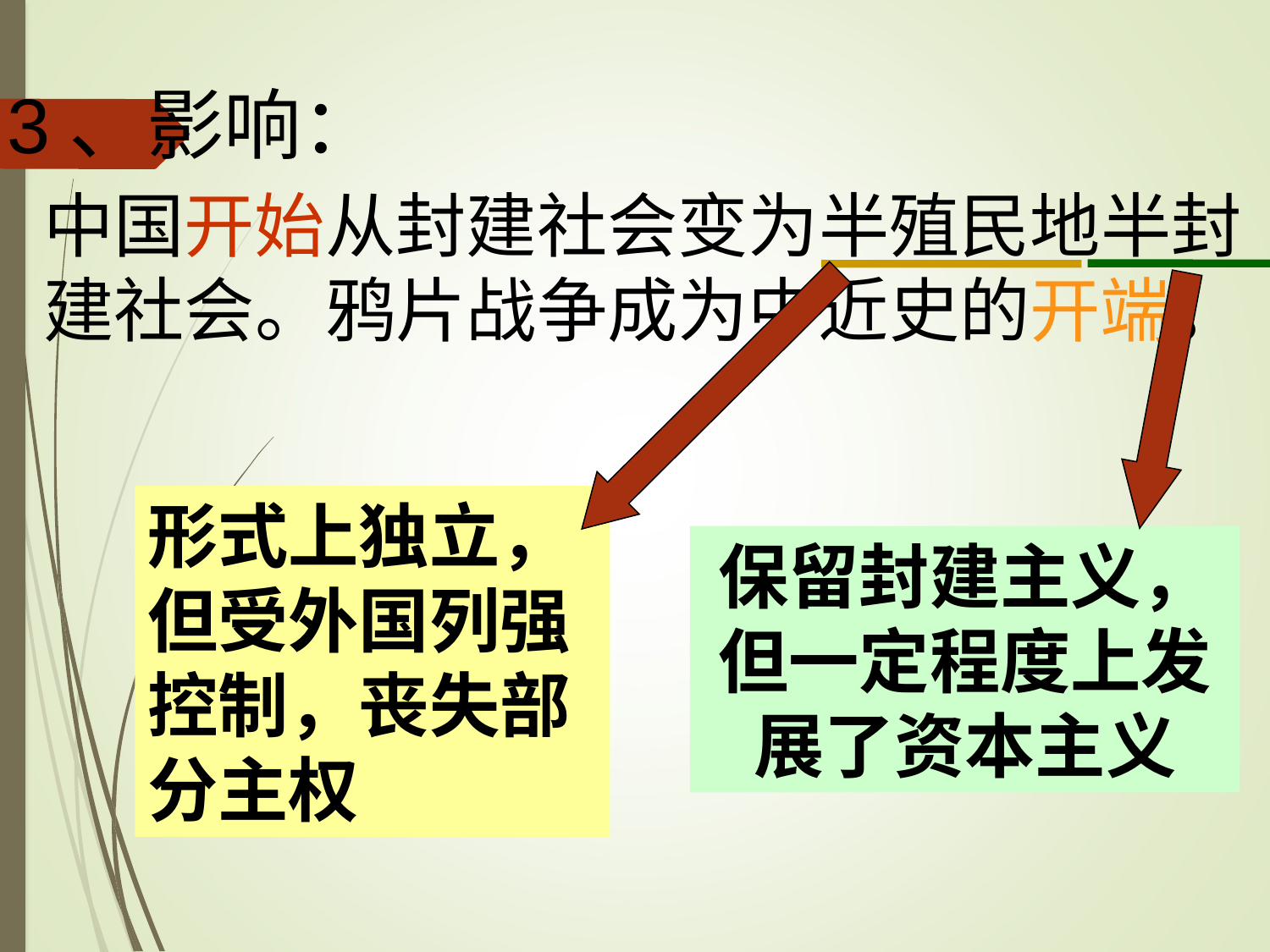

3、影响：

中国开始从封建社会变为半殖民地半封建社会。鸦片战争成为中近史的开端。

形式上独立，但受外国列强控制，丧失部分主权
保留封建主义，但一定程度上发展了资本主义